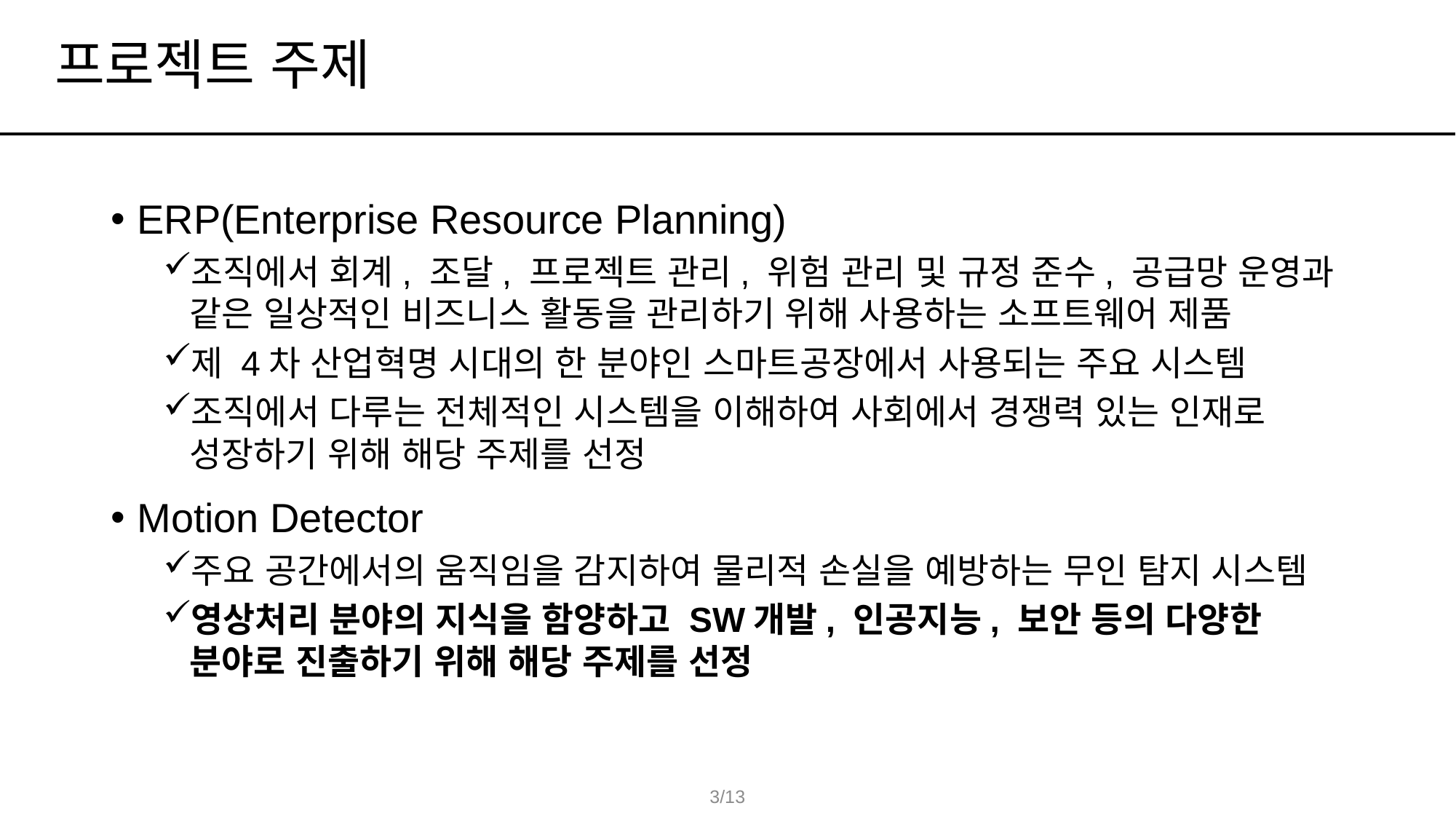

# 프로젝트 주제
ERP(Enterprise Resource Planning)
조직에서 회계, 조달, 프로젝트 관리, 위험 관리 및 규정 준수, 공급망 운영과
같은 일상적인 비즈니스 활동을 관리하기 위해 사용하는 소프트웨어 제품
제 4차 산업혁명 시대의 한 분야인 스마트공장에서 사용되는 주요 시스템
조직에서 다루는 전체적인 시스템을 이해하여 사회에서 경쟁력 있는 인재로
성장하기 위해 해당 주제를 선정

Motion Detector
주요 공간에서의 움직임을 감지하여 물리적 손실을 예방하는 무인 탐지 시스템
영상처리 분야의 지식을 함양하고 SW개발, 인공지능, 보안 등의 다양한 분야로 진출하기 위해 해당 주제를 선정
3/13